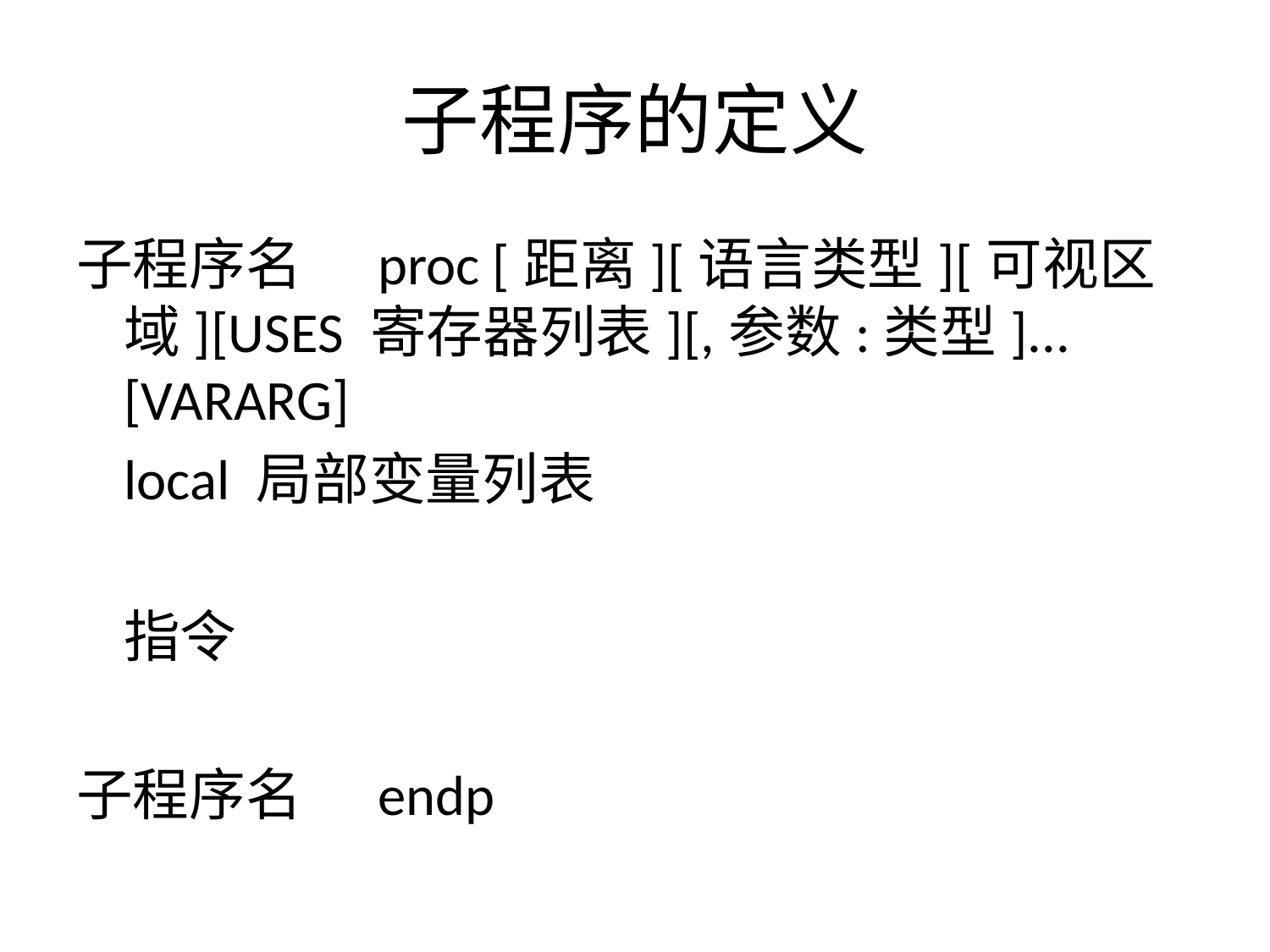

# 子程序的定义
子程序名	proc [距离][语言类型][可视区域][USES 寄存器列表][,参数:类型]...[VARARG]
	local 局部变量列表

	指令

子程序名	endp